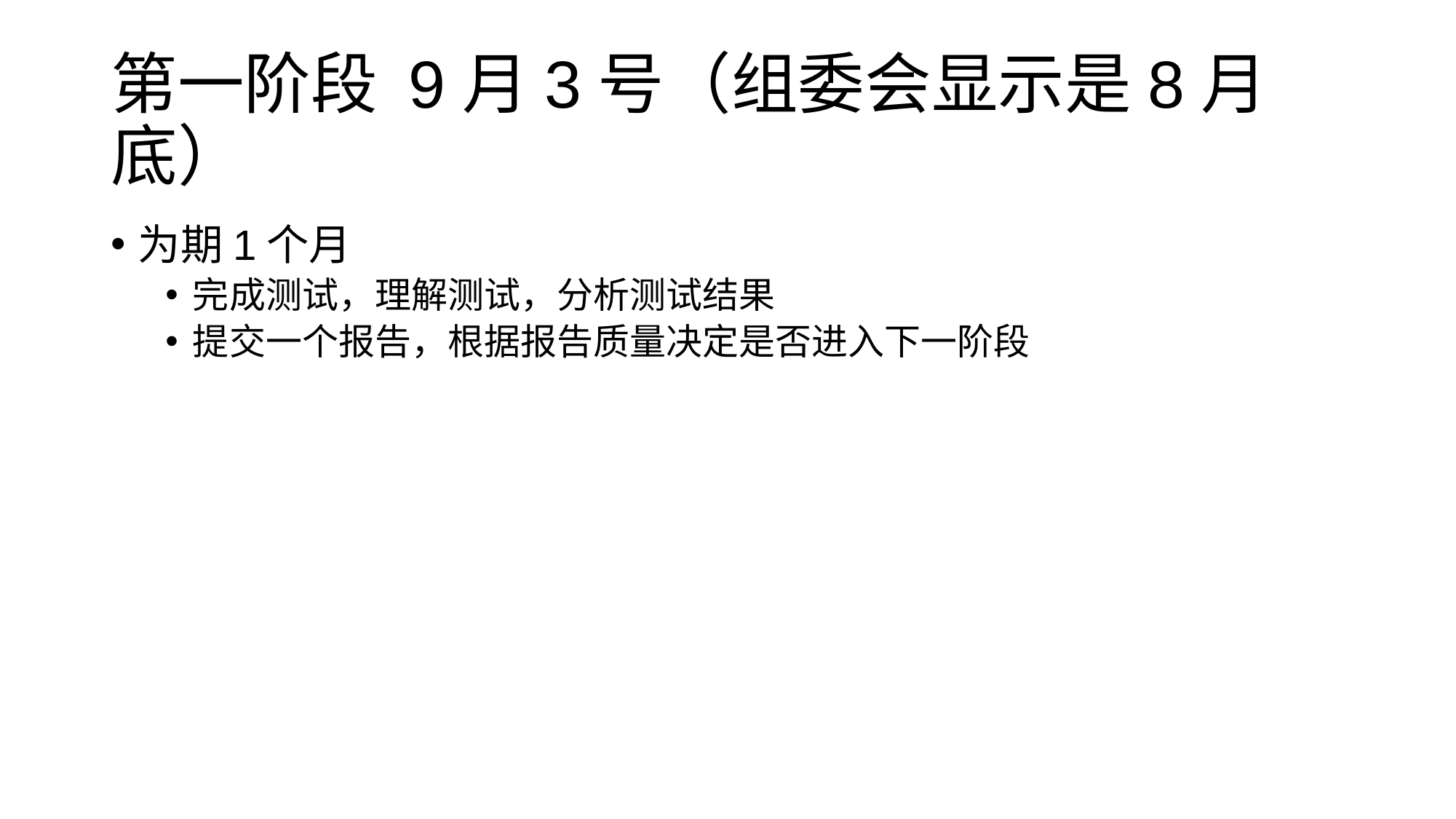

# 第一阶段 9月3号（组委会显示是8月底）
为期1个月
完成测试，理解测试，分析测试结果
提交一个报告，根据报告质量决定是否进入下一阶段